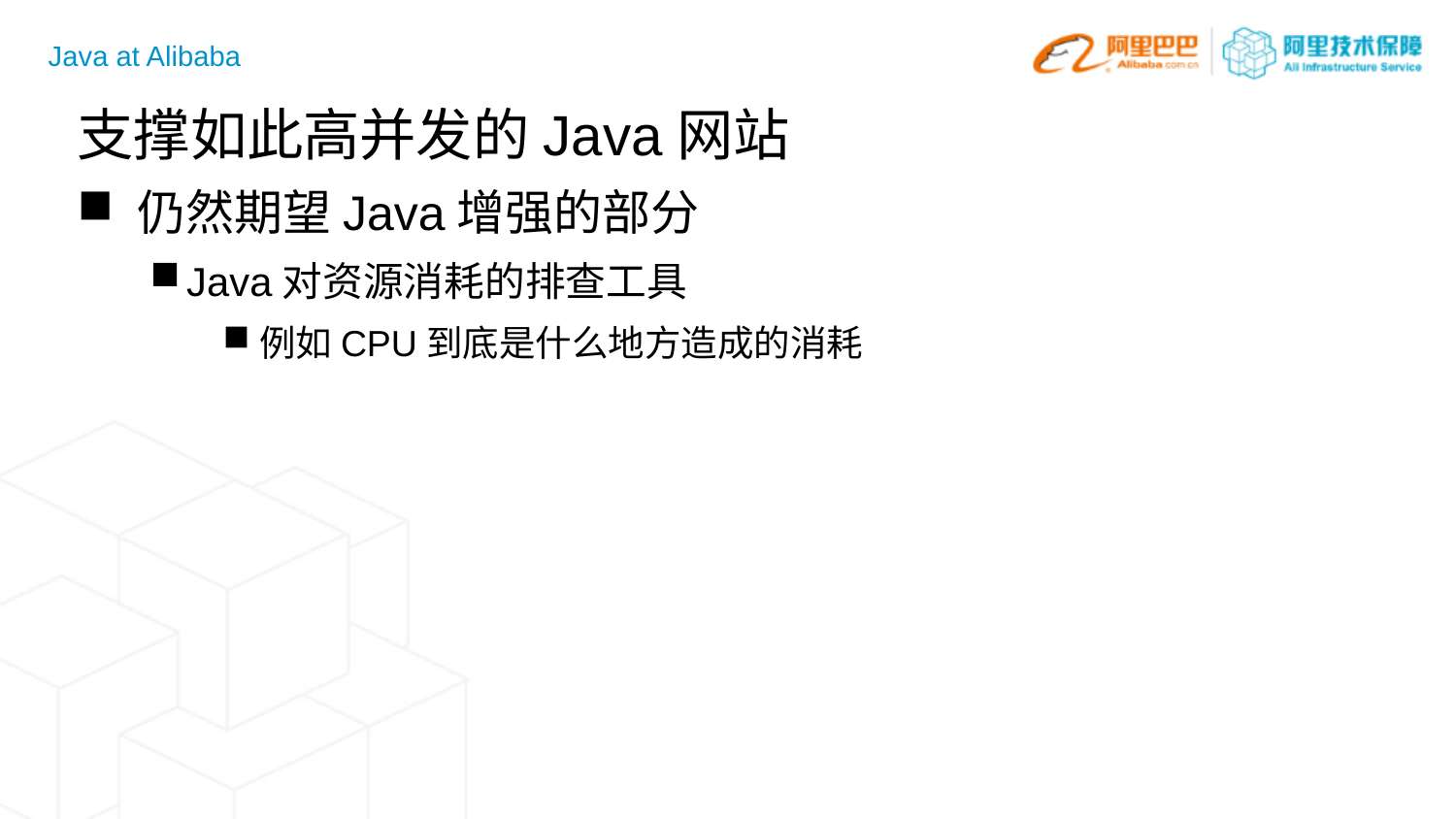

Java at Alibaba
支撑如此高并发的Java网站
 仍然期望Java增强的部分
Java对资源消耗的排查工具
例如CPU到底是什么地方造成的消耗